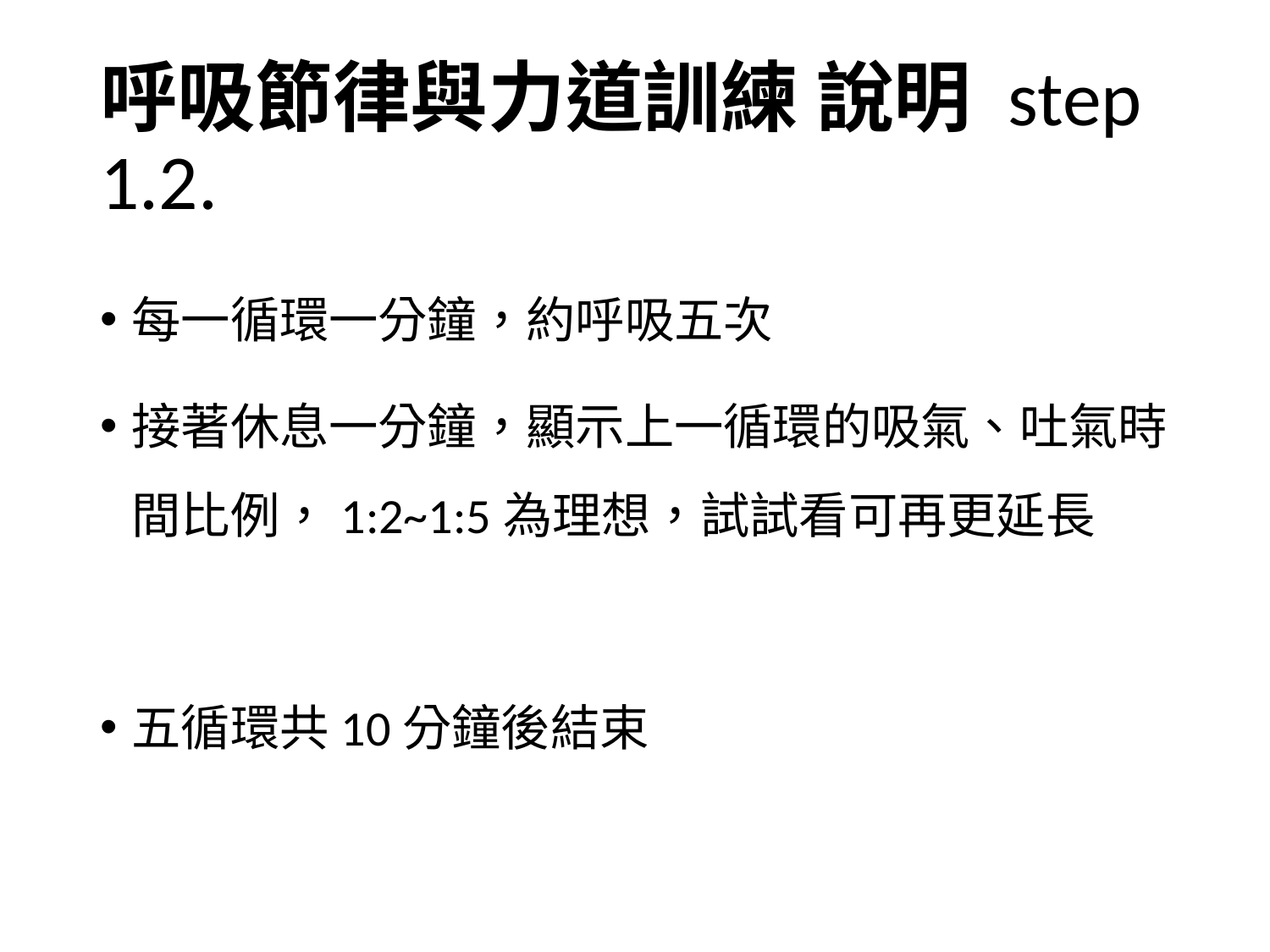

# 呼吸節律與力道訓練 說明 step 1.2.
每一循環一分鐘，約呼吸五次
接著休息一分鐘，顯示上一循環的吸氣、吐氣時間比例，1:2~1:5為理想，試試看可再更延長

五循環共10分鐘後結束